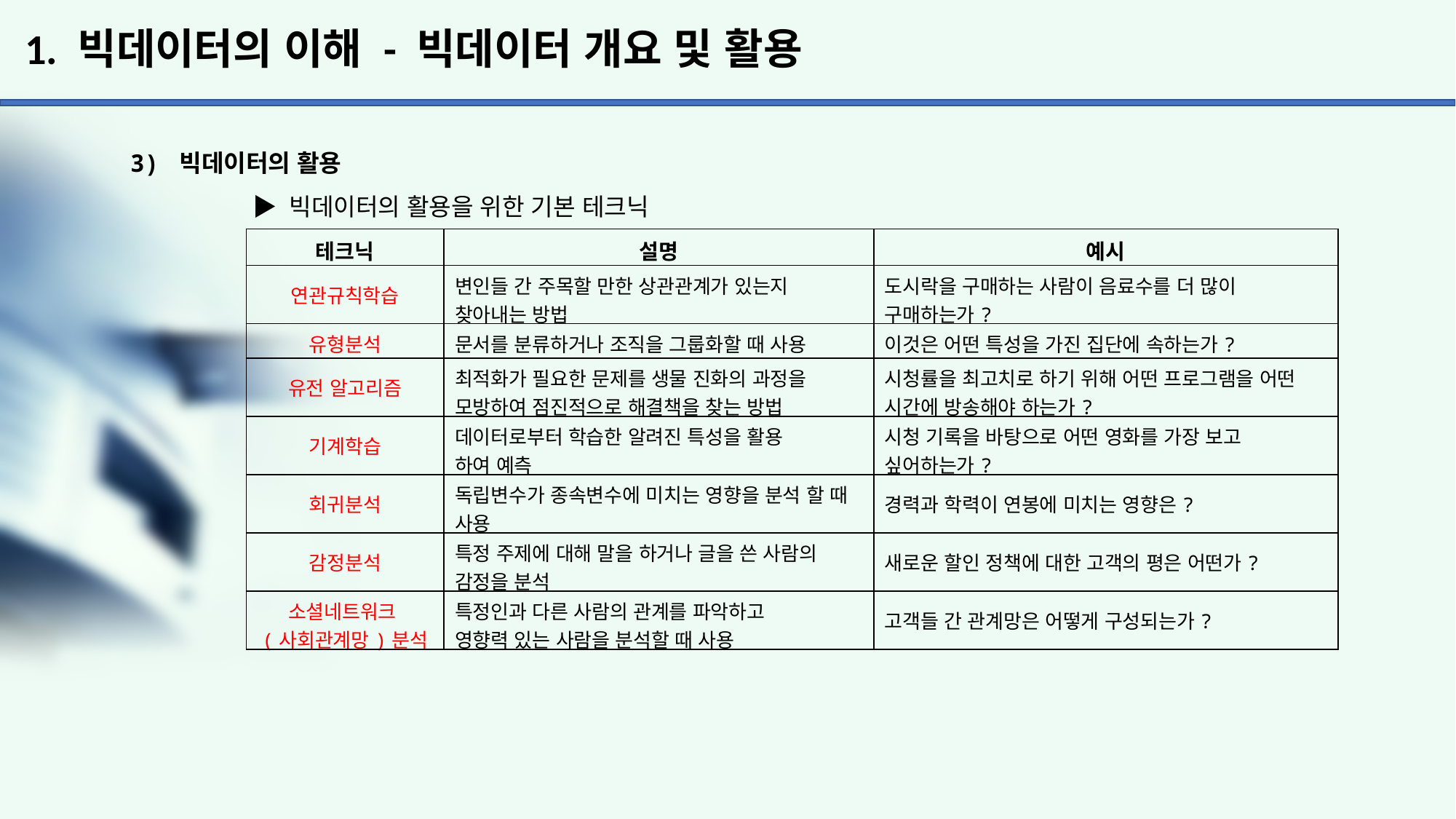

# 1. 빅데이터의 이해 - 빅데이터 개요 및 활용
3) 빅데이터의 활용
	  ▶ 빅데이터의 활용을 위한 기본 테크닉

| 테크닉 | 설명 | 예시 |
| --- | --- | --- |
| 연관규칙학습 | 변인들 간 주목할 만한 상관관계가 있는지 찾아내는 방법 | 도시락을 구매하는 사람이 음료수를 더 많이 구매하는가? |
| 유형분석 | 문서를 분류하거나 조직을 그룹화할 때 사용 | 이것은 어떤 특성을 가진 집단에 속하는가? |
| 유전 알고리즘 | 최적화가 필요한 문제를 생물 진화의 과정을 모방하여 점진적으로 해결책을 찾는 방법 | 시청률을 최고치로 하기 위해 어떤 프로그램을 어떤 시간에 방송해야 하는가? |
| 기계학습 | 데이터로부터 학습한 알려진 특성을 활용 하여 예측 | 시청 기록을 바탕으로 어떤 영화를 가장 보고 싶어하는가? |
| 회귀분석 | 독립변수가 종속변수에 미치는 영향을 분석 할 때 사용 | 경력과 학력이 연봉에 미치는 영향은? |
| 감정분석 | 특정 주제에 대해 말을 하거나 글을 쓴 사람의 감정을 분석 | 새로운 할인 정책에 대한 고객의 평은 어떤가? |
| 소셜네트워크 (사회관계망)분석 | 특정인과 다른 사람의 관계를 파악하고 영향력 있는 사람을 분석할 때 사용 | 고객들 간 관계망은 어떻게 구성되는가? |